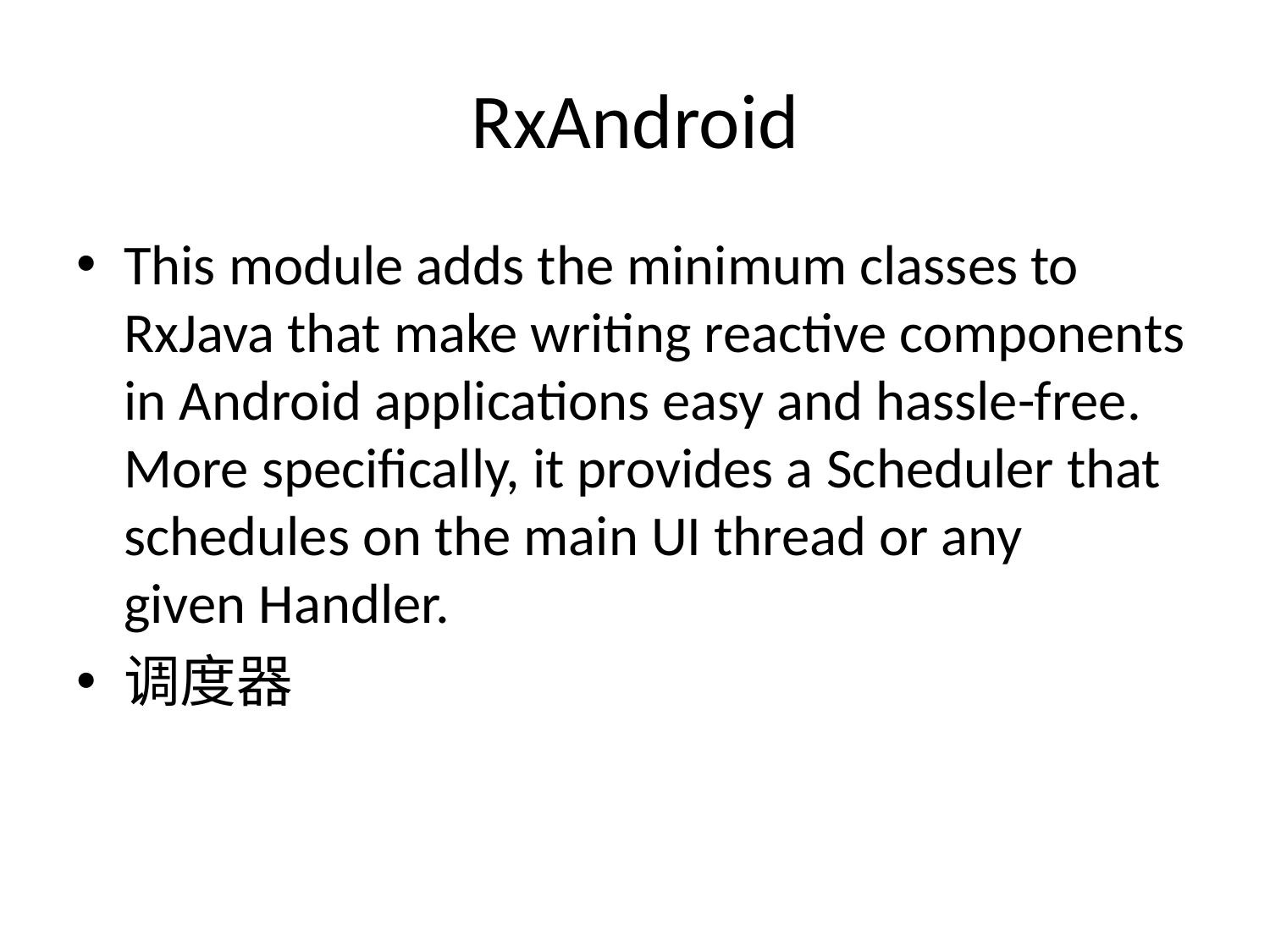

# RxAndroid
This module adds the minimum classes to RxJava that make writing reactive components in Android applications easy and hassle-free. More specifically, it provides a Scheduler that schedules on the main UI thread or any given Handler.
调度器